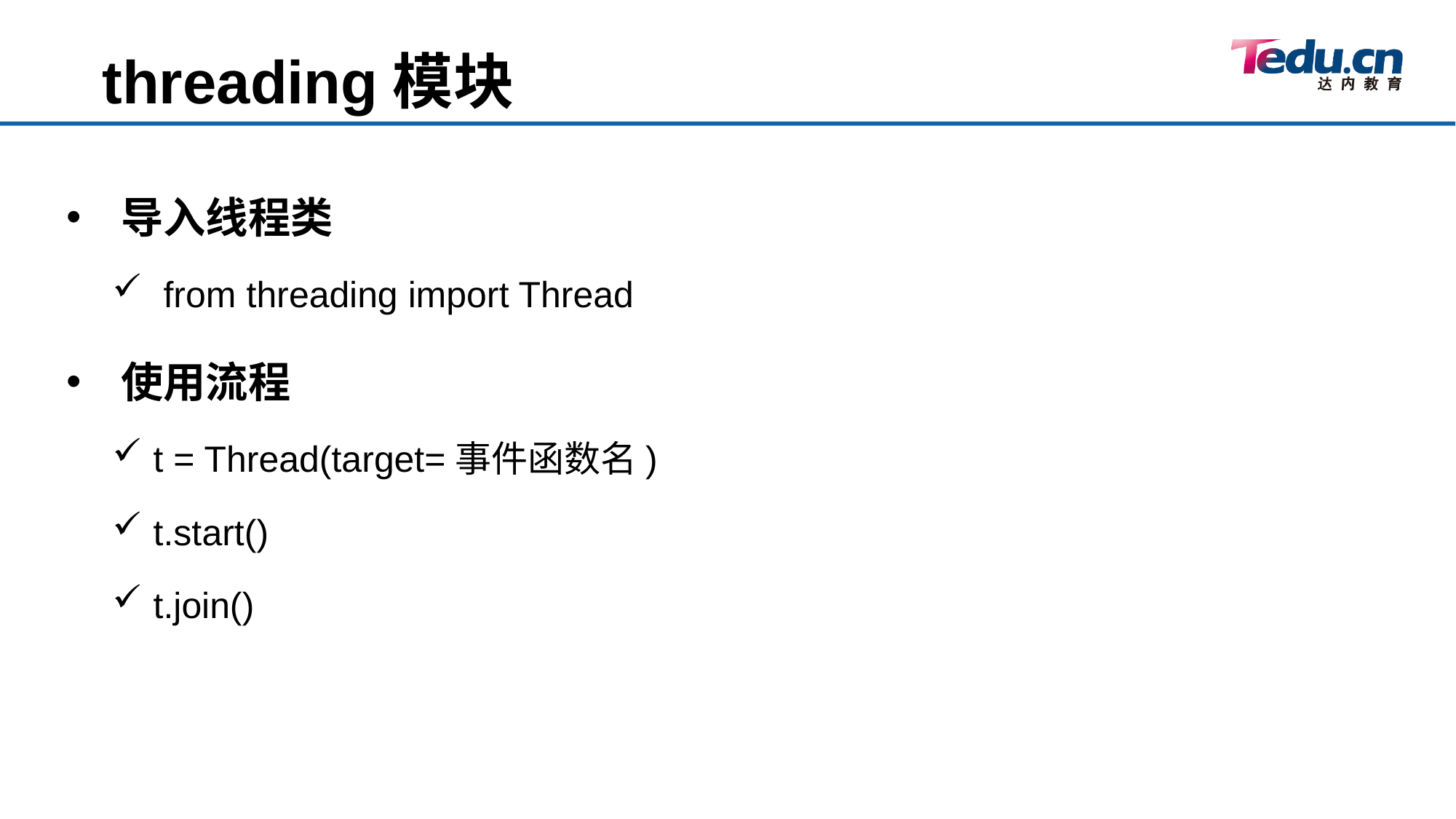

threading模块
导入线程类
 from threading import Thread
使用流程
t = Thread(target=事件函数名)
t.start()
t.join()